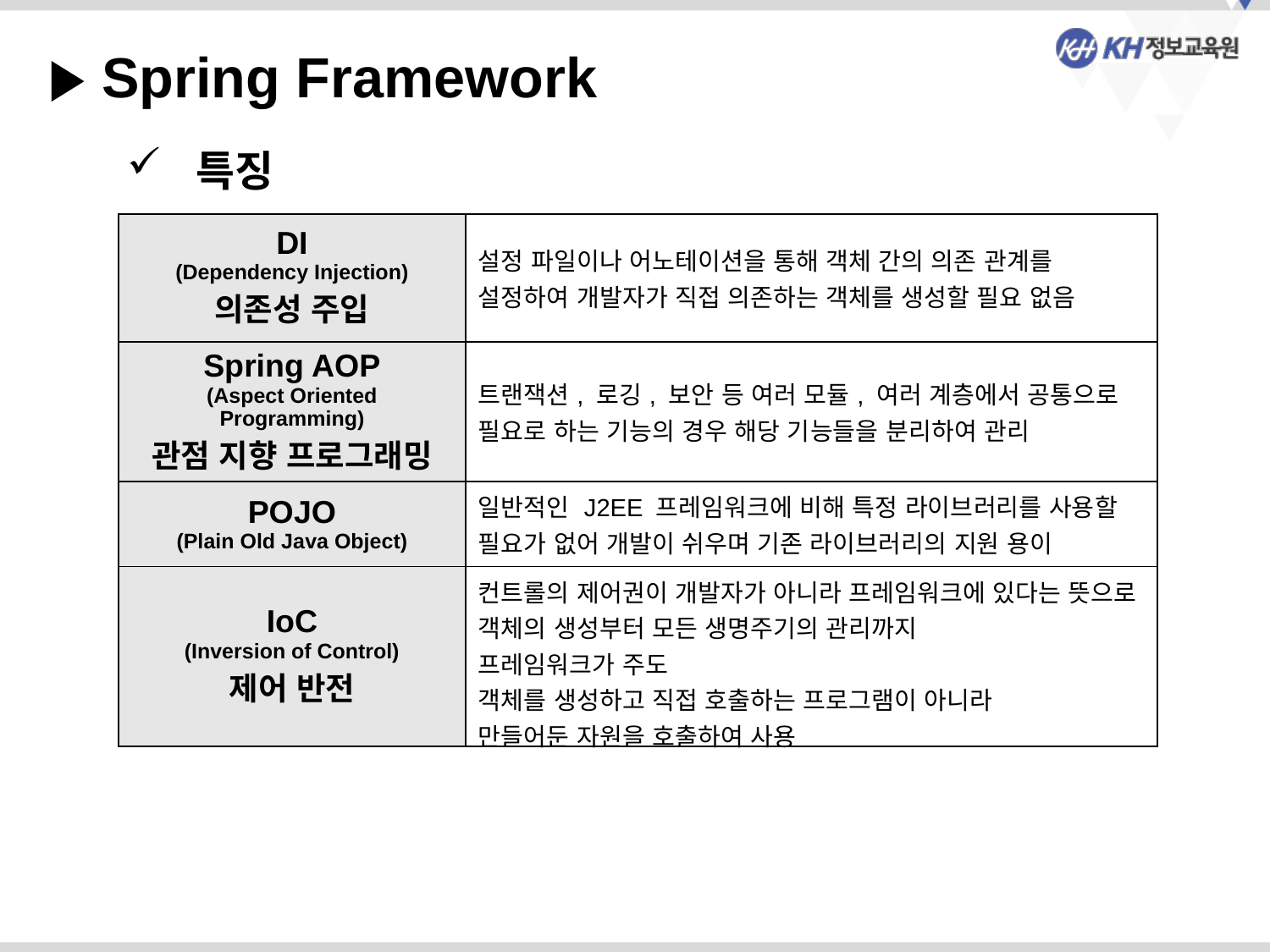

▶ Spring Framework
 특징
| DI (Dependency Injection) 의존성 주입 | 설정 파일이나 어노테이션을 통해 객체 간의 의존 관계를 설정하여 개발자가 직접 의존하는 객체를 생성할 필요 없음 |
| --- | --- |
| Spring AOP (Aspect Oriented Programming) 관점 지향 프로그래밍 | 트랜잭션, 로깅, 보안 등 여러 모듈, 여러 계층에서 공통으로 필요로 하는 기능의 경우 해당 기능들을 분리하여 관리 |
| POJO (Plain Old Java Object) | 일반적인 J2EE 프레임워크에 비해 특정 라이브러리를 사용할 필요가 없어 개발이 쉬우며 기존 라이브러리의 지원 용이 |
| IoC (Inversion of Control) 제어 반전 | 컨트롤의 제어권이 개발자가 아니라 프레임워크에 있다는 뜻으로 객체의 생성부터 모든 생명주기의 관리까지 프레임워크가 주도 객체를 생성하고 직접 호출하는 프로그램이 아니라 만들어둔 자원을 호출하여 사용 |